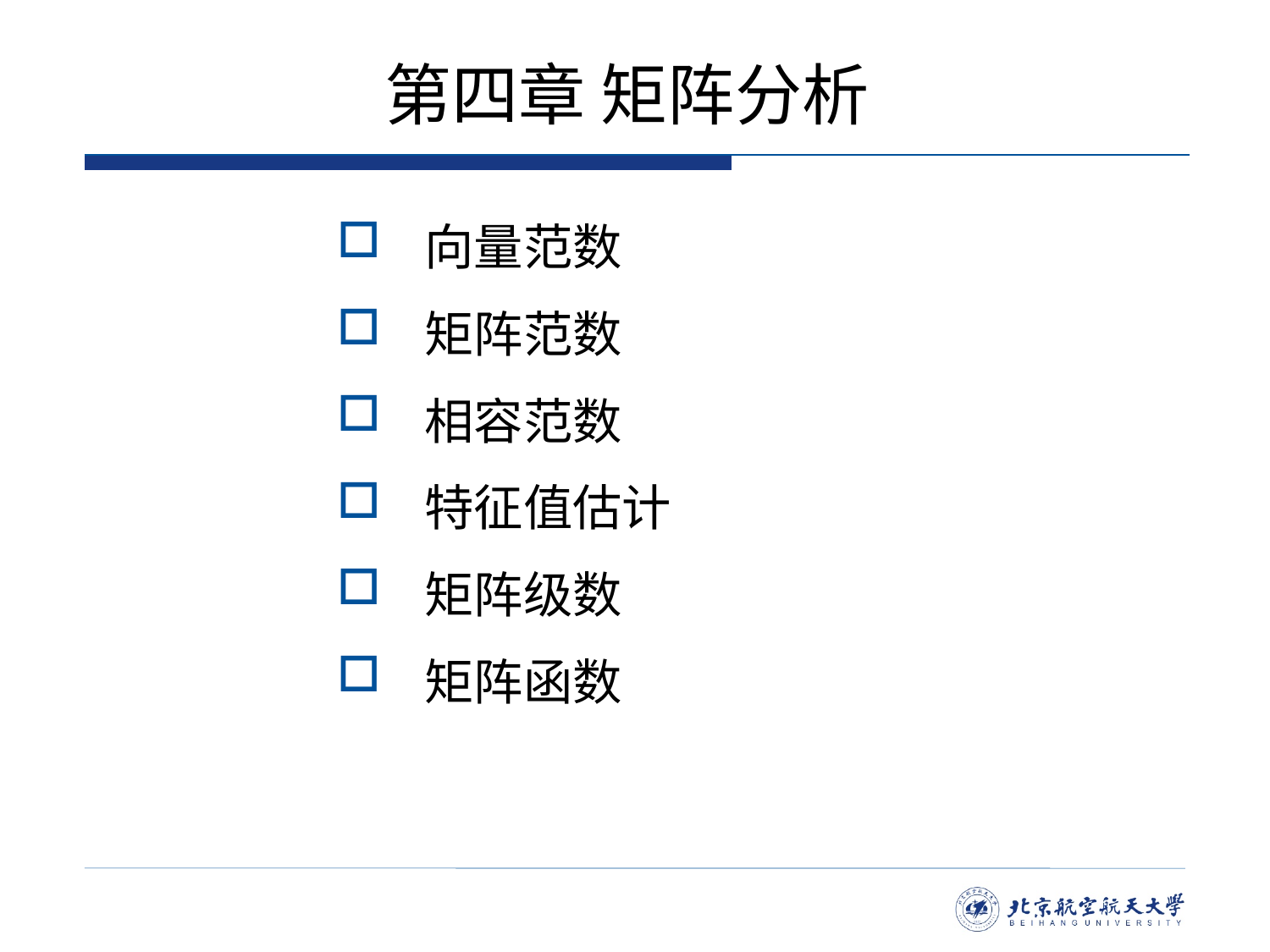

# 第四章 矩阵分析
 向量范数
 矩阵范数
 相容范数
 特征值估计
 矩阵级数
 矩阵函数